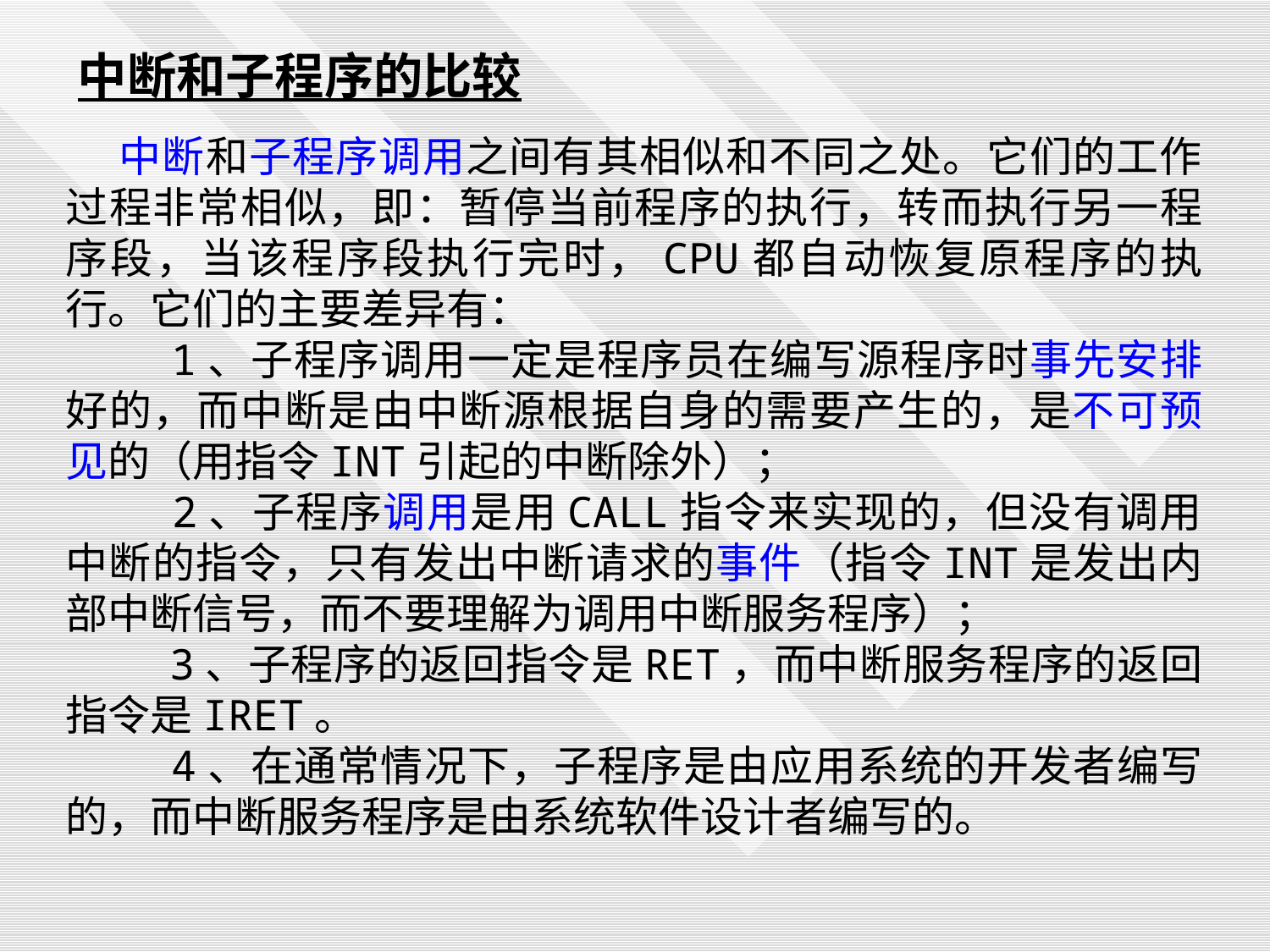

中断和子程序的比较
    中断和子程序调用之间有其相似和不同之处。它们的工作过程非常相似，即：暂停当前程序的执行，转而执行另一程序段，当该程序段执行完时，CPU都自动恢复原程序的执行。它们的主要差异有：
    1、子程序调用一定是程序员在编写源程序时事先安排好的，而中断是由中断源根据自身的需要产生的，是不可预见的（用指令INT引起的中断除外）；
    2、子程序调用是用CALL指令来实现的，但没有调用中断的指令，只有发出中断请求的事件（指令INT是发出内部中断信号，而不要理解为调用中断服务程序）；
    3、子程序的返回指令是RET，而中断服务程序的返回指令是IRET。
    4、在通常情况下，子程序是由应用系统的开发者编写的，而中断服务程序是由系统软件设计者编写的。